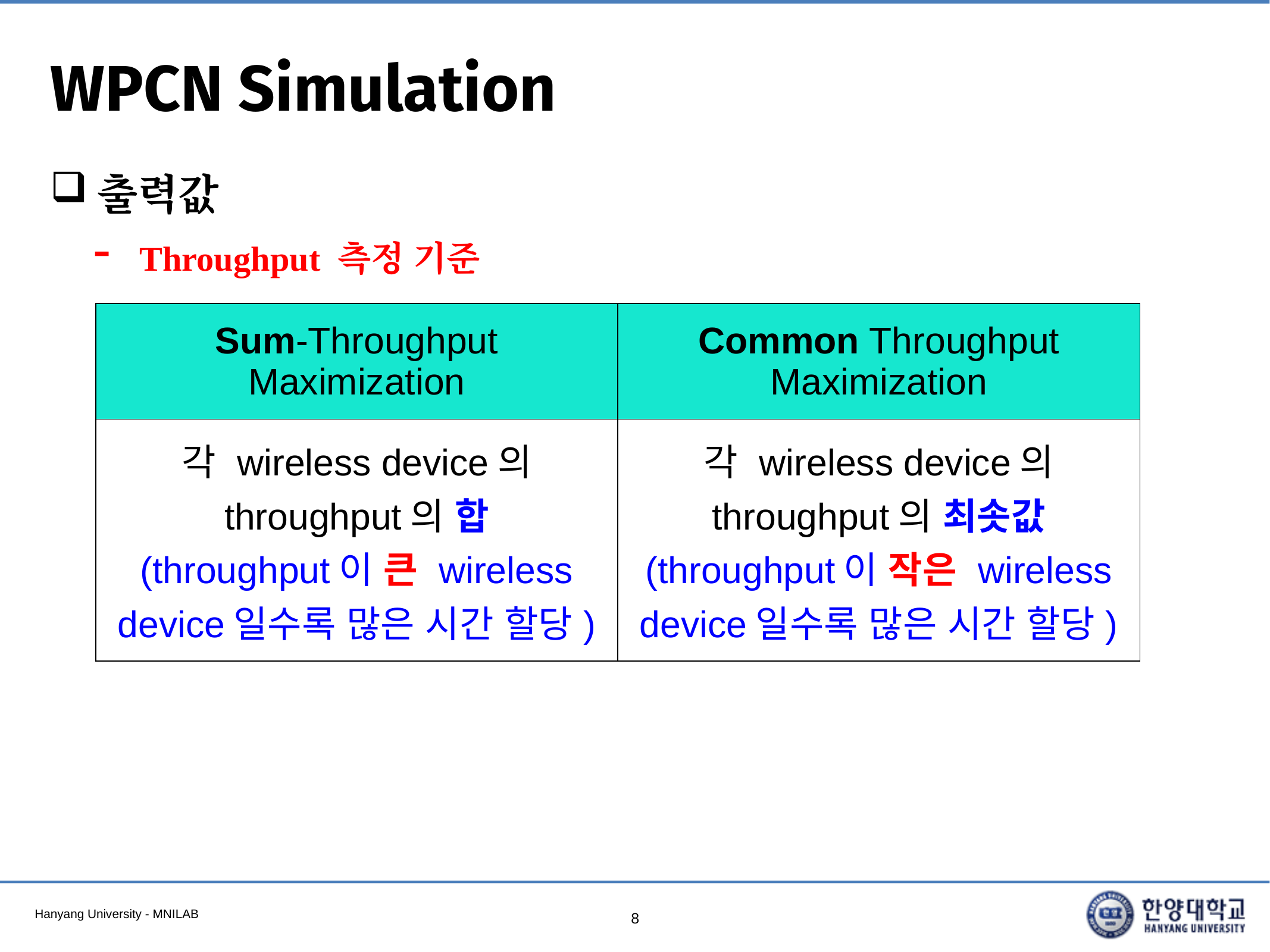

# WPCN Simulation
출력값
Throughput 측정 기준
| Sum-Throughput Maximization | Common Throughput Maximization |
| --- | --- |
| 각 wireless device의 throughput의 합 (throughput이 큰 wireless device일수록 많은 시간 할당) | 각 wireless device의 throughput의 최솟값 (throughput이 작은 wireless device일수록 많은 시간 할당) |
8